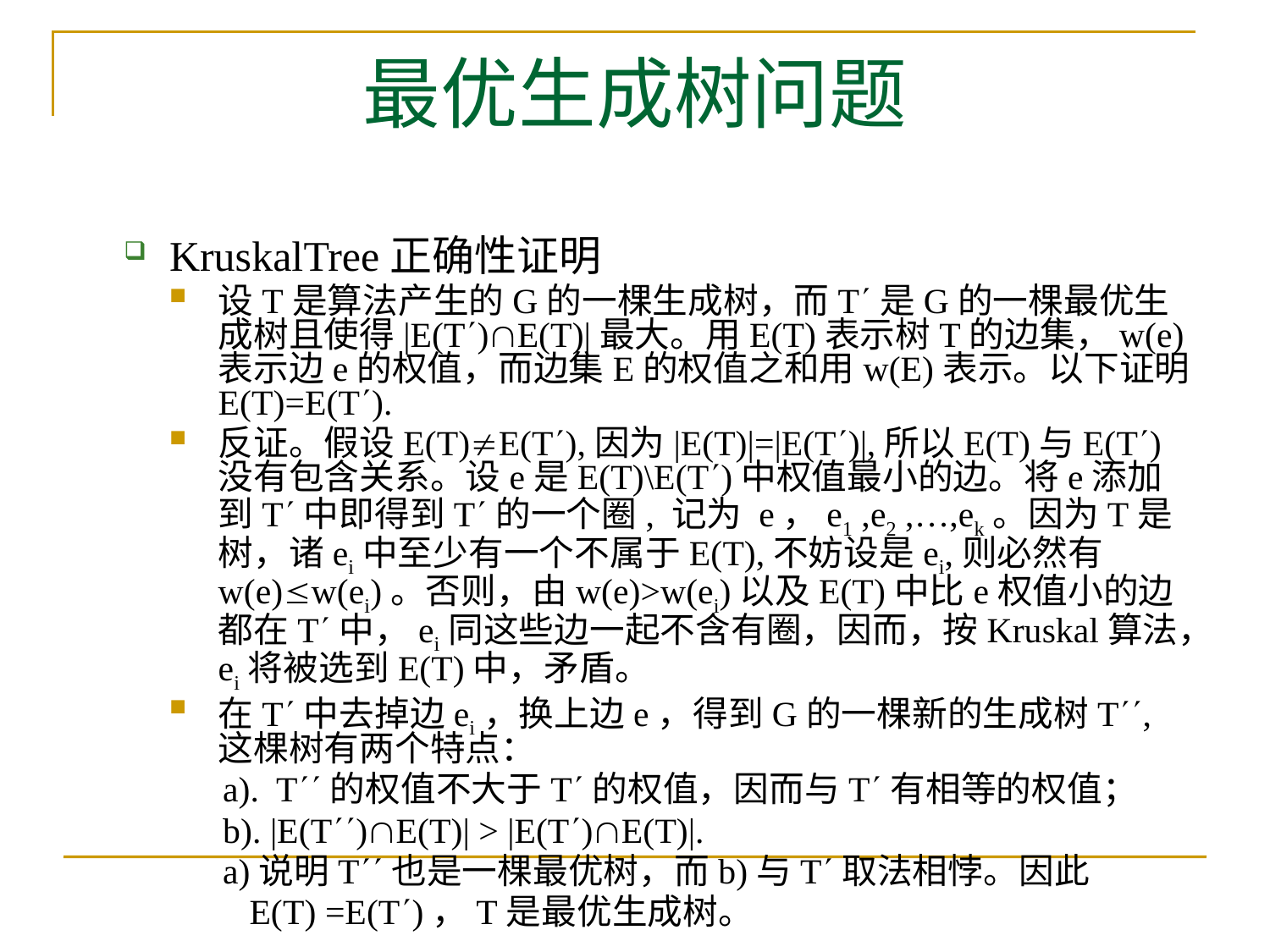

# 最优生成树问题
KruskalTree正确性证明
设T是算法产生的G的一棵生成树，而T′是G的一棵最优生成树且使得|E(T′)∩E(T)|最大。用E(T)表示树T的边集，w(e)表示边e的权值，而边集E的权值之和用w(E)表示。以下证明E(T)=E(T′).
反证。假设E(T)≠E(T′),因为|E(T)|=|E(T′)|,所以E(T)与E(T′)没有包含关系。设e是E(T)\E(T′)中权值最小的边。将e添加到T′中即得到T′的一个圈, 记为 e，e1 ,e2 ,…,ek。因为T是树，诸ei中至少有一个不属于E(T),不妨设是ei,则必然有w(e)≤w(ei)。否则，由w(e)>w(ei)以及E(T)中比e权值小的边都在T′中，ei同这些边一起不含有圈，因而，按Kruskal算法，ei将被选到E(T)中，矛盾。
在T′中去掉边ei，换上边e，得到G的一棵新的生成树T′′,这棵树有两个特点：
      a).  T′′的权值不大于T′的权值，因而与T′有相等的权值；
      b). |E(T′′)∩E(T)| > |E(T′)∩E(T)|.
      a)说明T′′也是一棵最优树，而b)与T′取法相悖。因此
         E(T) =E(T′)，T是最优生成树。